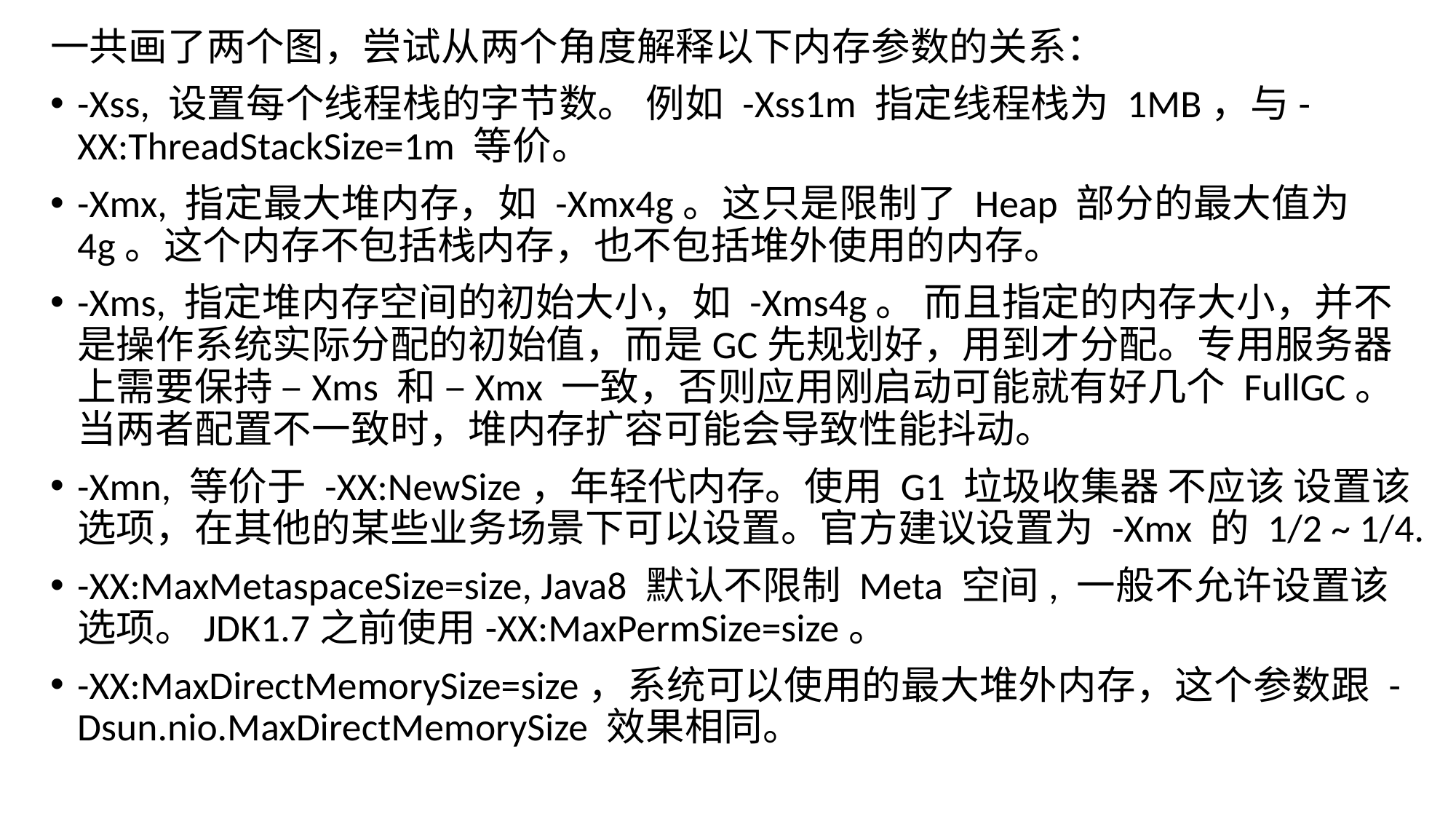

一共画了两个图，尝试从两个角度解释以下内存参数的关系：
-Xss, 设置每个线程栈的字节数。 例如 -Xss1m 指定线程栈为 1MB，与-XX:ThreadStackSize=1m 等价。
-Xmx, 指定最大堆内存，如 -Xmx4g。这只是限制了 Heap 部分的最大值为4g。这个内存不包括栈内存，也不包括堆外使用的内存。
-Xms, 指定堆内存空间的初始大小，如 -Xms4g。 而且指定的内存大小，并不是操作系统实际分配的初始值，而是GC先规划好，用到才分配。专用服务器上需要保持 –Xms 和 –Xmx 一致，否则应用刚启动可能就有好几个 FullGC。当两者配置不一致时，堆内存扩容可能会导致性能抖动。
-Xmn, 等价于 -XX:NewSize，年轻代内存。使用 G1 垃圾收集器 不应该 设置该选项，在其他的某些业务场景下可以设置。官方建议设置为 -Xmx 的 1/2 ~ 1/4.
-XX:MaxMetaspaceSize=size, Java8 默认不限制 Meta 空间, 一般不允许设置该选项。JDK1.7之前使用-XX:MaxPermSize=size。
-XX:MaxDirectMemorySize=size，系统可以使用的最大堆外内存，这个参数跟 -Dsun.nio.MaxDirectMemorySize 效果相同。